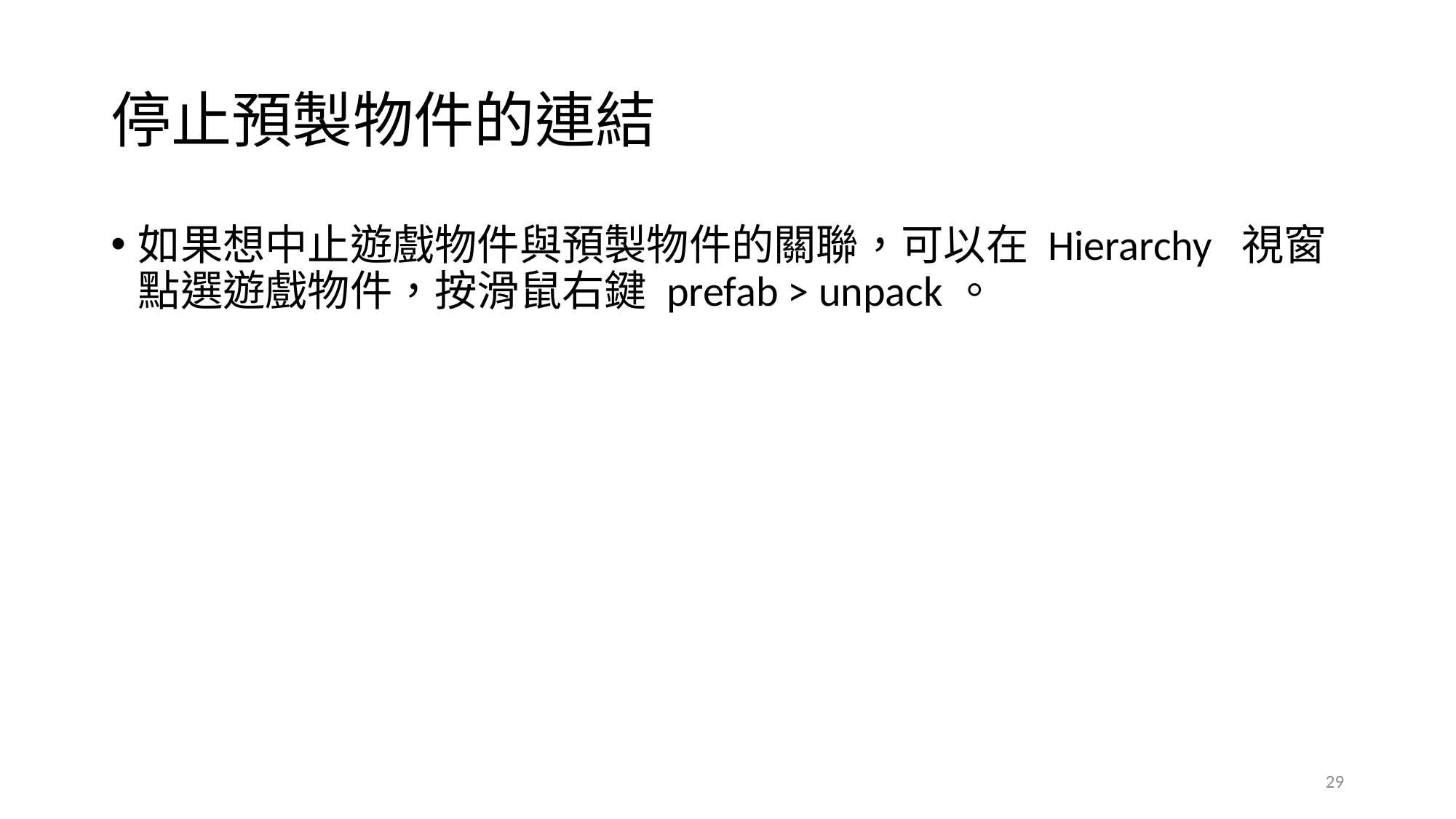

# 停止預製物件的連結
如果想中止遊戲物件與預製物件的關聯，可以在 Hierarchy  視窗點選遊戲物件，按滑鼠右鍵 prefab > unpack。
29